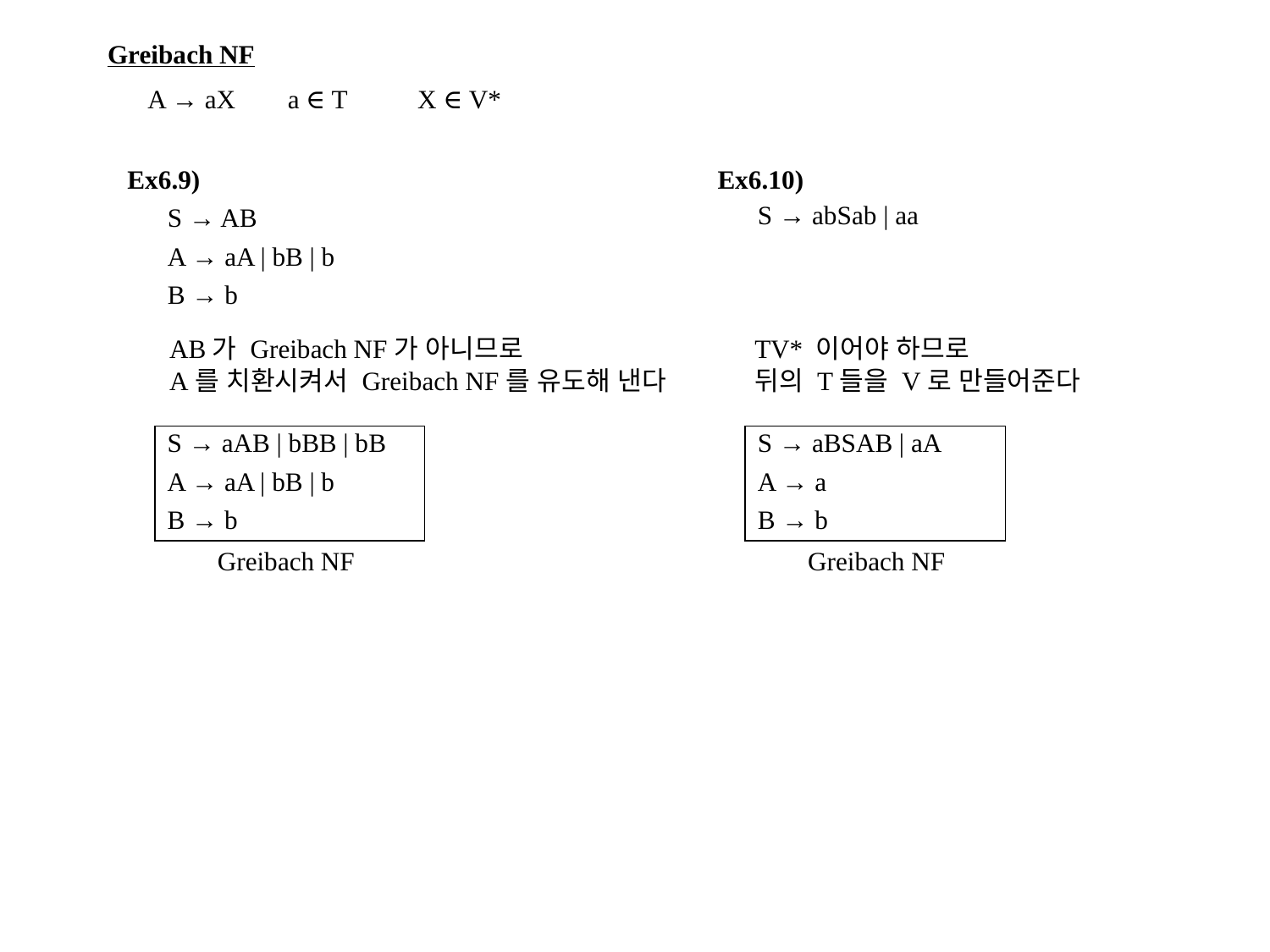

Greibach NF
A → aX
a ∈ T
X ∈ V*
Ex6.9)
S → AB
A → aA | bB | b
B → b
AB가 Greibach NF가 아니므로
A를 치환시켜서 Greibach NF를 유도해 낸다
S → aAB | bBB | bB
A → aA | bB | b
B → b
Greibach NF
Ex6.10)
S → abSab | aa
TV* 이어야 하므로
뒤의 T들을 V로 만들어준다
S → aBSAB | aA
A → a
B → b
Greibach NF